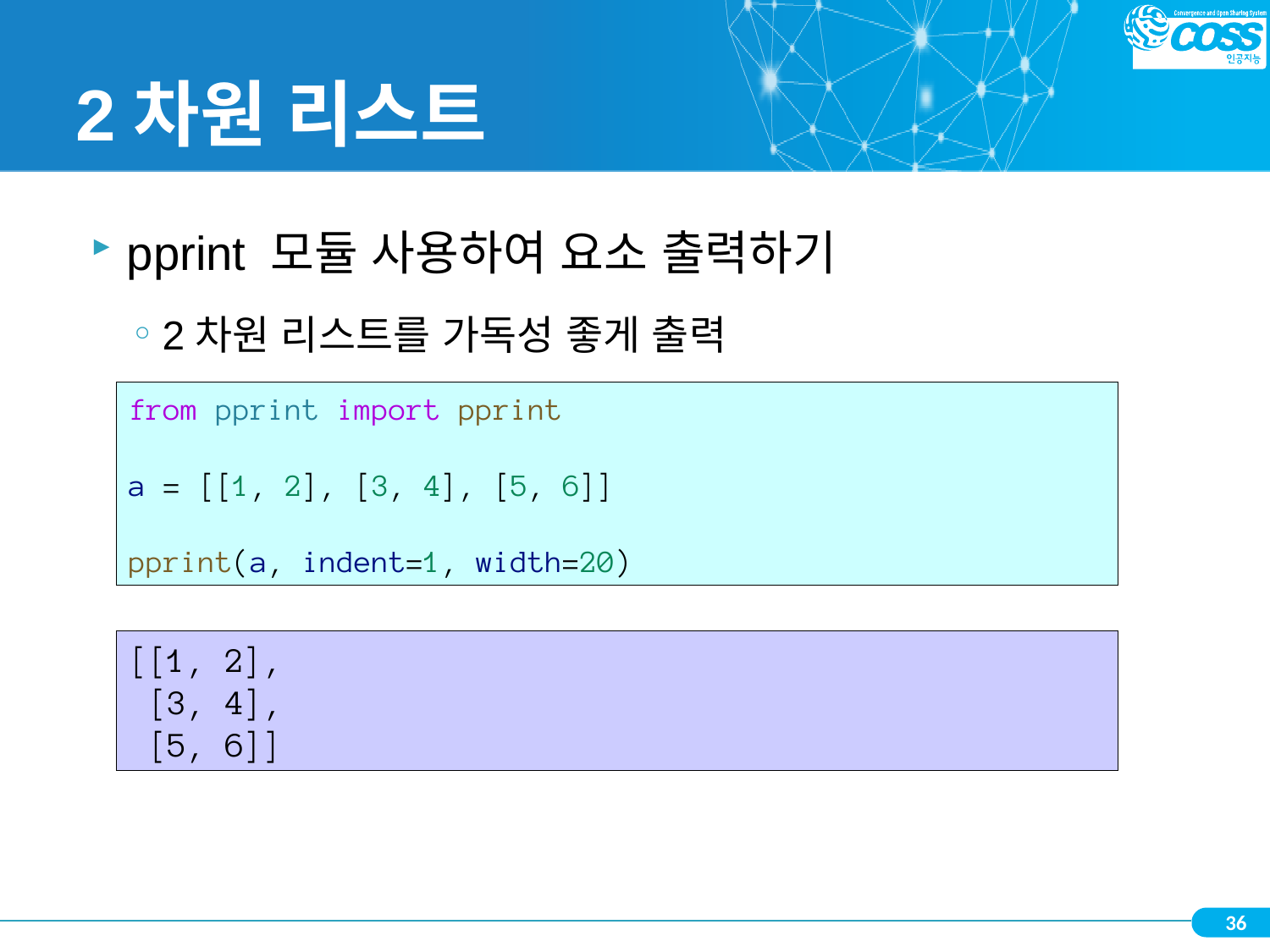

# 2차원 리스트
pprint 모듈 사용하여 요소 출력하기
2차원 리스트를 가독성 좋게 출력
from pprint import pprint
a = [[1, 2], [3, 4], [5, 6]]
pprint(a, indent=1, width=20)
[[1, 2],
 [3, 4],
 [5, 6]]